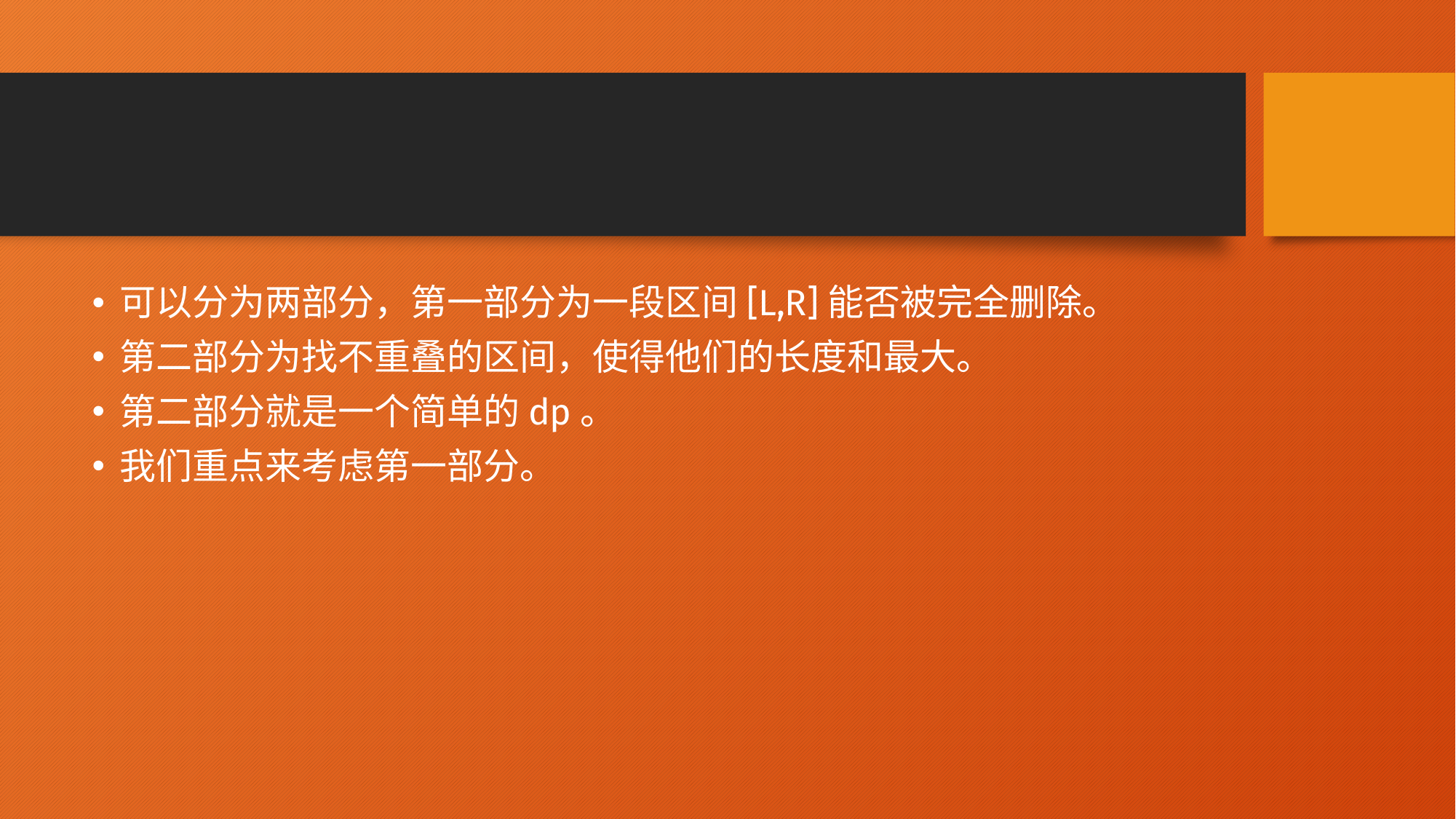

#
可以分为两部分，第一部分为一段区间[L,R]能否被完全删除。
第二部分为找不重叠的区间，使得他们的长度和最大。
第二部分就是一个简单的dp。
我们重点来考虑第一部分。